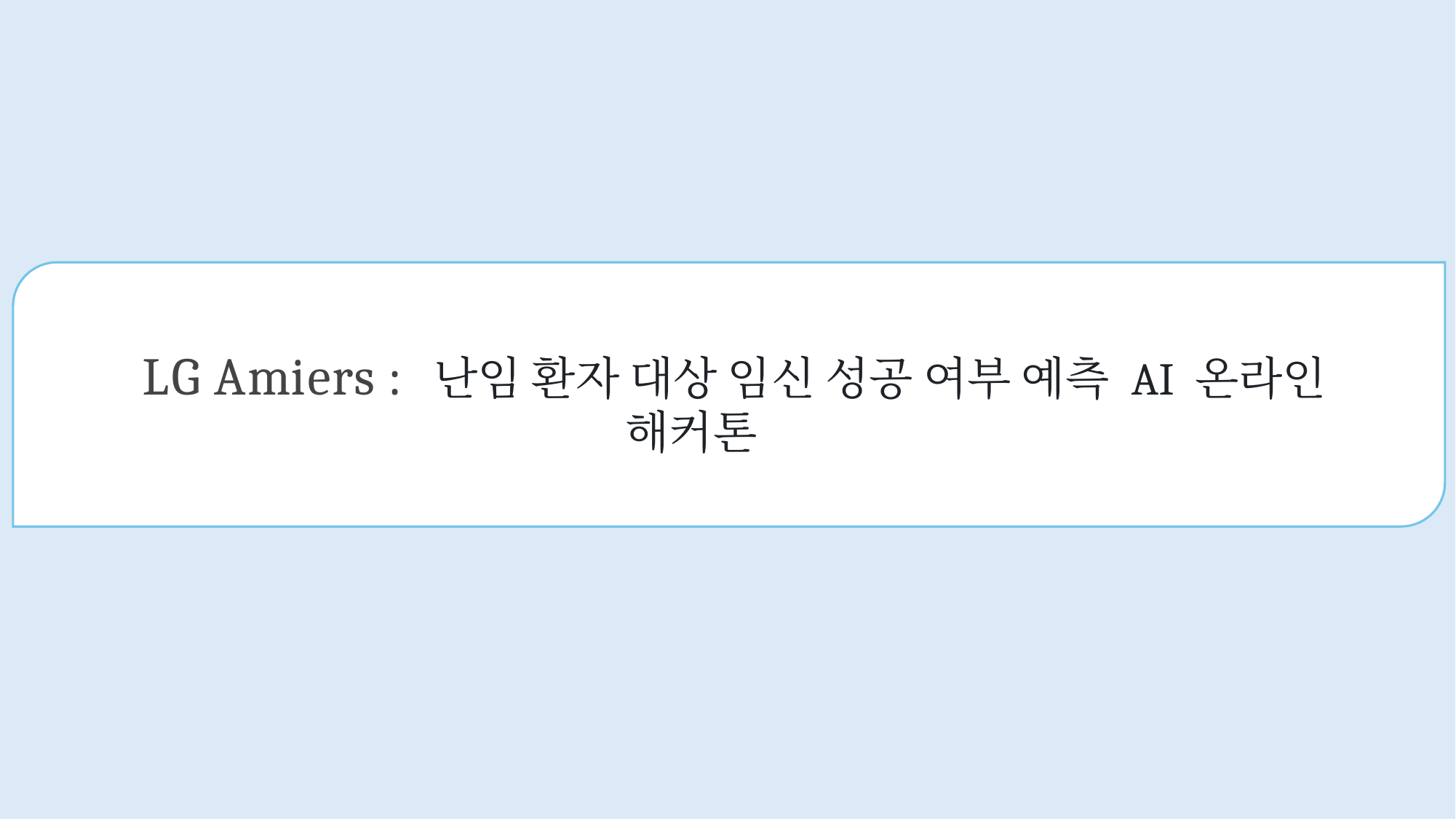

# LG Amiers : 난임 환자 대상 임신 성공 여부 예측 AI 온라인 해커톤